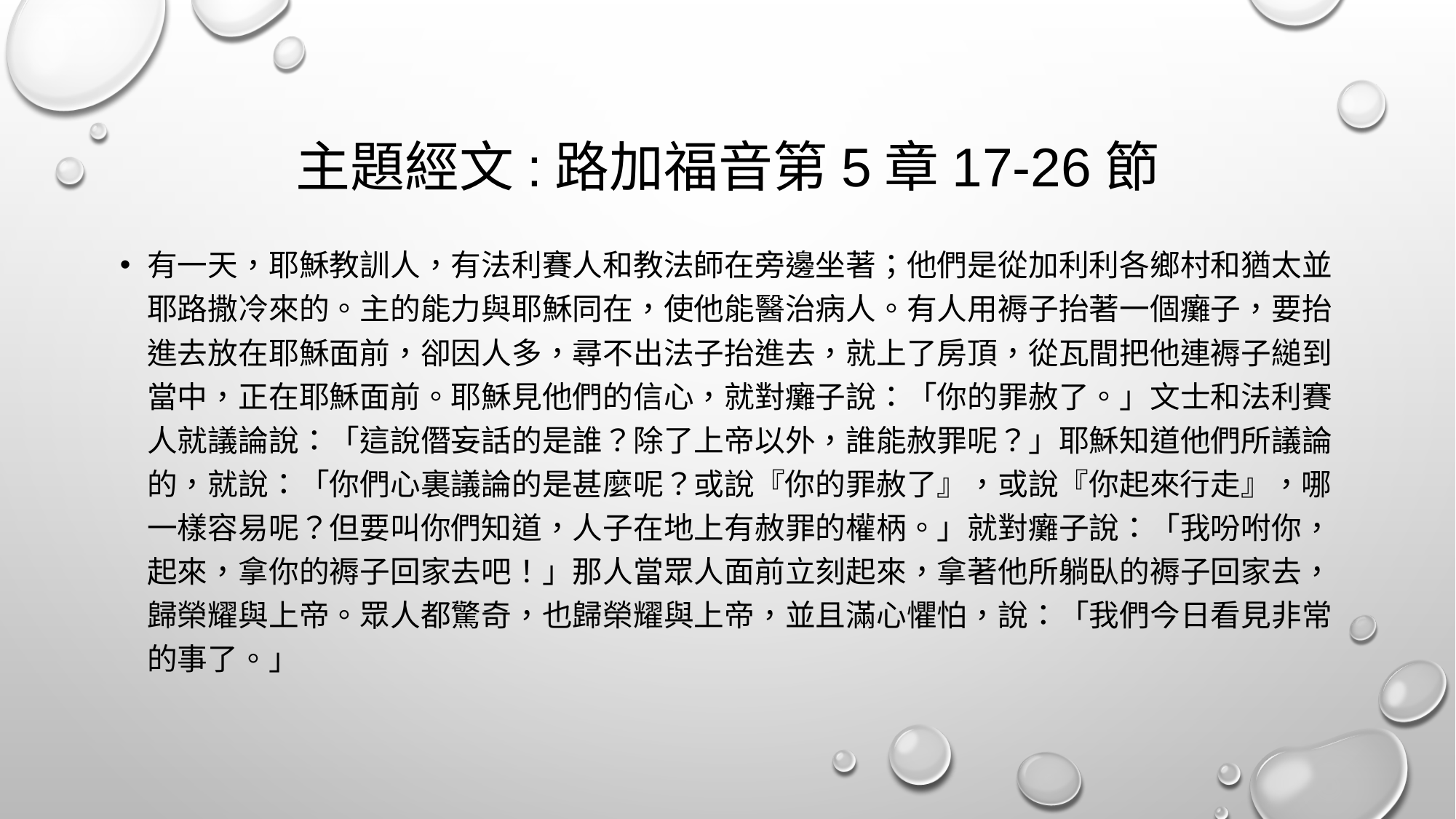

# 主題經文:路加福音第5章17-26節
有一天，耶穌教訓人，有法利賽人和教法師在旁邊坐著；他們是從加利利各鄉村和猶太並耶路撒冷來的。主的能力與耶穌同在，使他能醫治病人。有人用褥子抬著一個癱子，要抬進去放在耶穌面前，卻因人多，尋不出法子抬進去，就上了房頂，從瓦間把他連褥子縋到當中，正在耶穌面前。耶穌見他們的信心，就對癱子說：「你的罪赦了。」文士和法利賽人就議論說：「這說僭妄話的是誰？除了上帝以外，誰能赦罪呢？」耶穌知道他們所議論的，就說：「你們心裏議論的是甚麼呢？或說『你的罪赦了』，或說『你起來行走』，哪一樣容易呢？但要叫你們知道，人子在地上有赦罪的權柄。」就對癱子說：「我吩咐你，起來，拿你的褥子回家去吧！」那人當眾人面前立刻起來，拿著他所躺臥的褥子回家去，歸榮耀與上帝。眾人都驚奇，也歸榮耀與上帝，並且滿心懼怕，說：「我們今日看見非常的事了。」